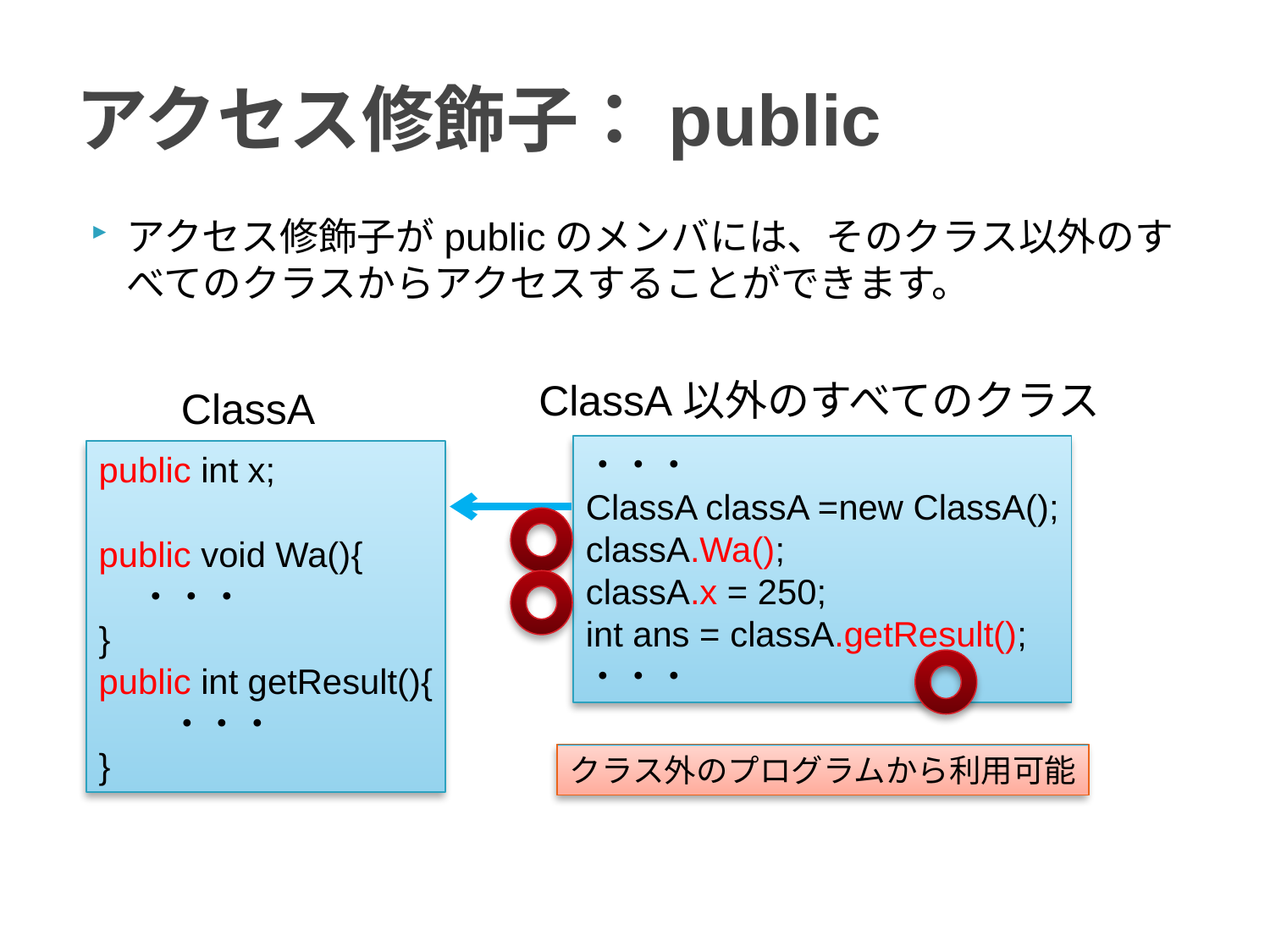

# アクセス修飾子：public
アクセス修飾子がpublicのメンバには、そのクラス以外のすべてのクラスからアクセスすることができます。

ClassA以外のすべてのクラス
ClassA
・・・
ClassA classA =new ClassA();
classA.Wa();
classA.x = 250;
int ans = classA.getResult();
・・・
public int x;

public void Wa(){
    ・・・
}
public int getResult(){
　　・・・
}

クラス外のプログラムから利用可能